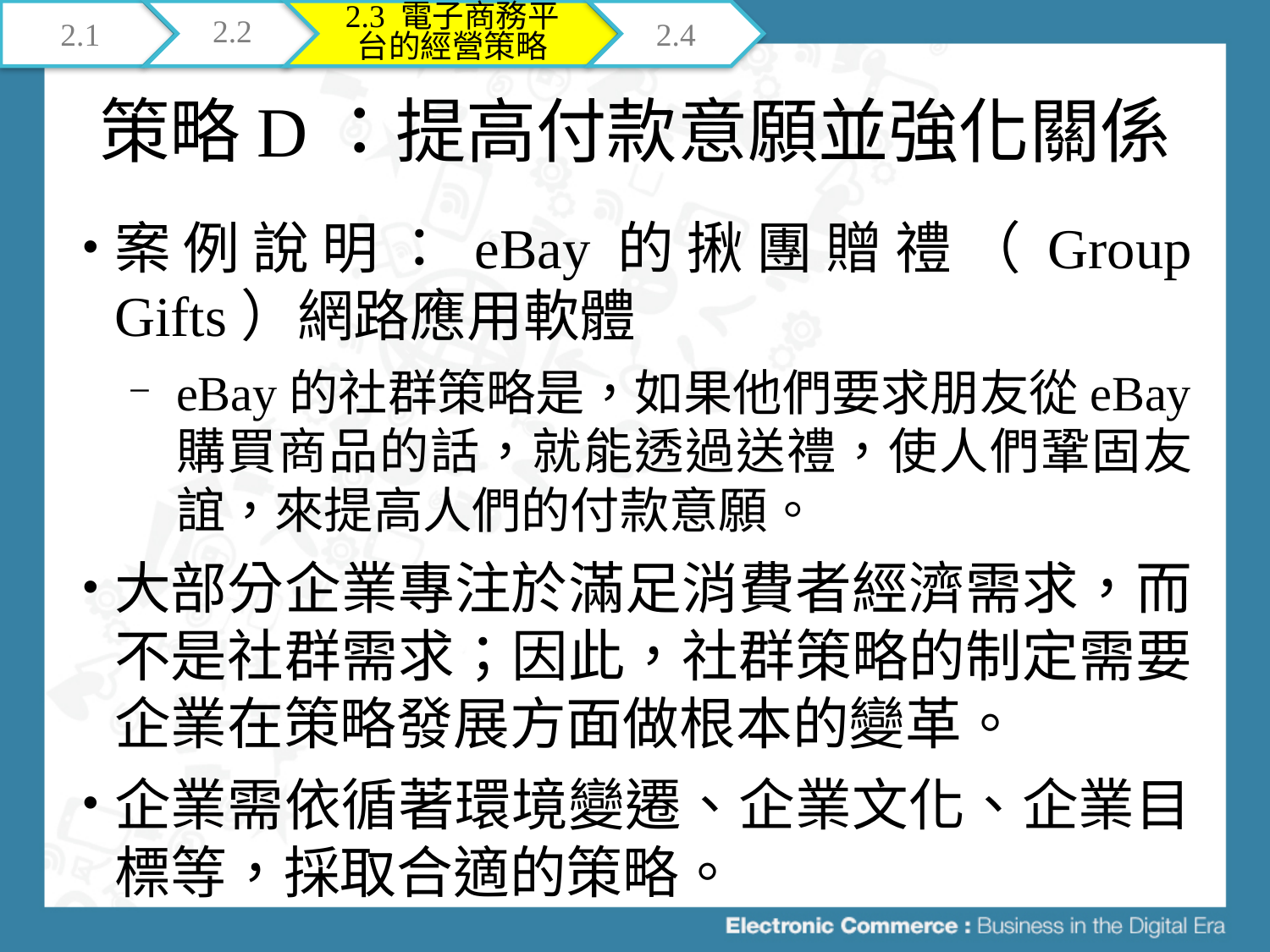

2.1
2.2
2.3 電子商務平台的經營策略
2.4
# 策略D：提高付款意願並強化關係
案例說明：eBay的揪團贈禮（Group Gifts）網路應用軟體
eBay的社群策略是，如果他們要求朋友從eBay購買商品的話，就能透過送禮，使人們鞏固友誼，來提高人們的付款意願。
大部分企業專注於滿足消費者經濟需求，而不是社群需求；因此，社群策略的制定需要企業在策略發展方面做根本的變革。
企業需依循著環境變遷、企業文化、企業目標等，採取合適的策略。